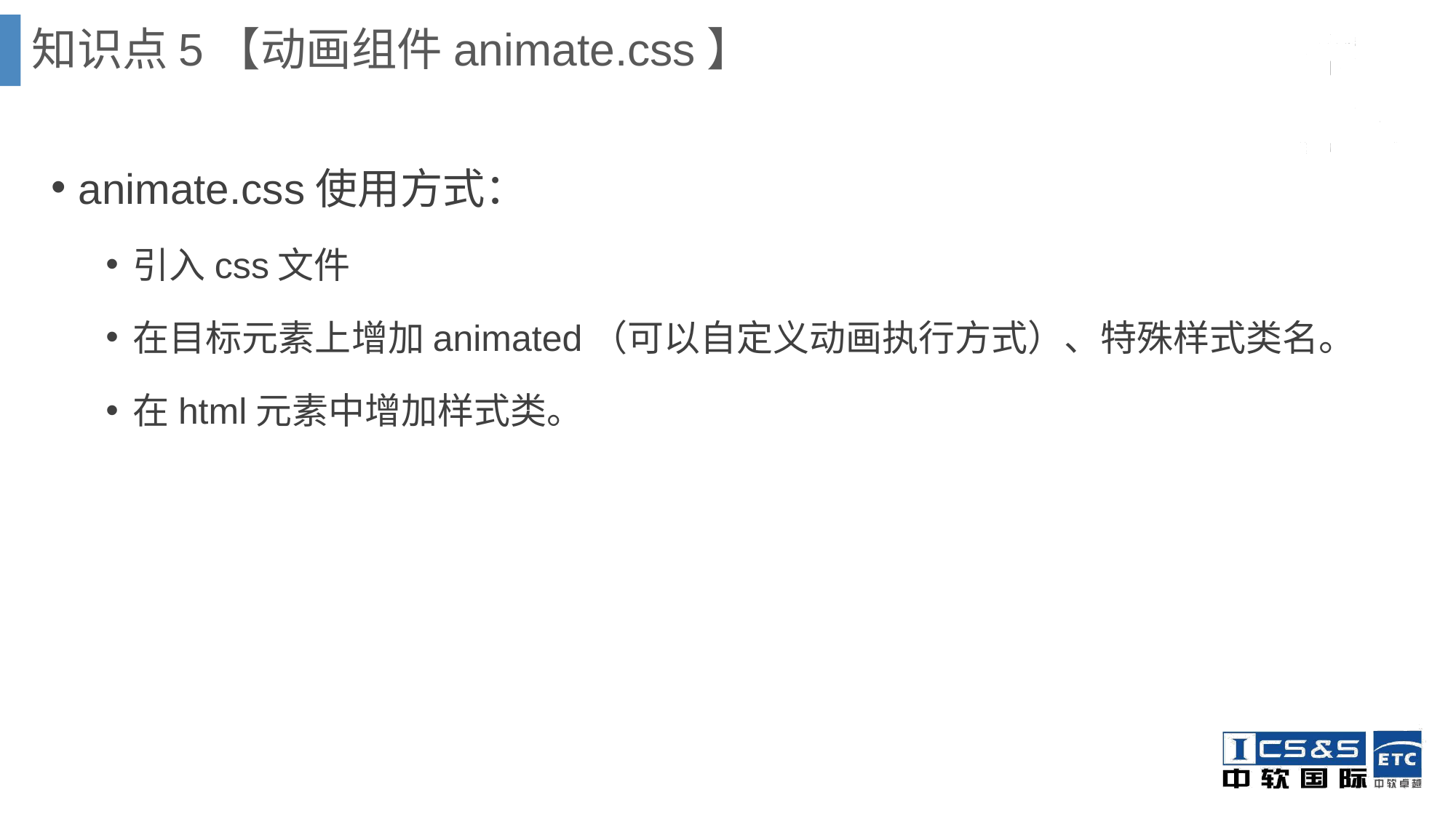

知识点5【动画组件animate.css】
animate.css使用方式：
引入css文件
在目标元素上增加animated（可以自定义动画执行方式）、特殊样式类名。
在html元素中增加样式类。